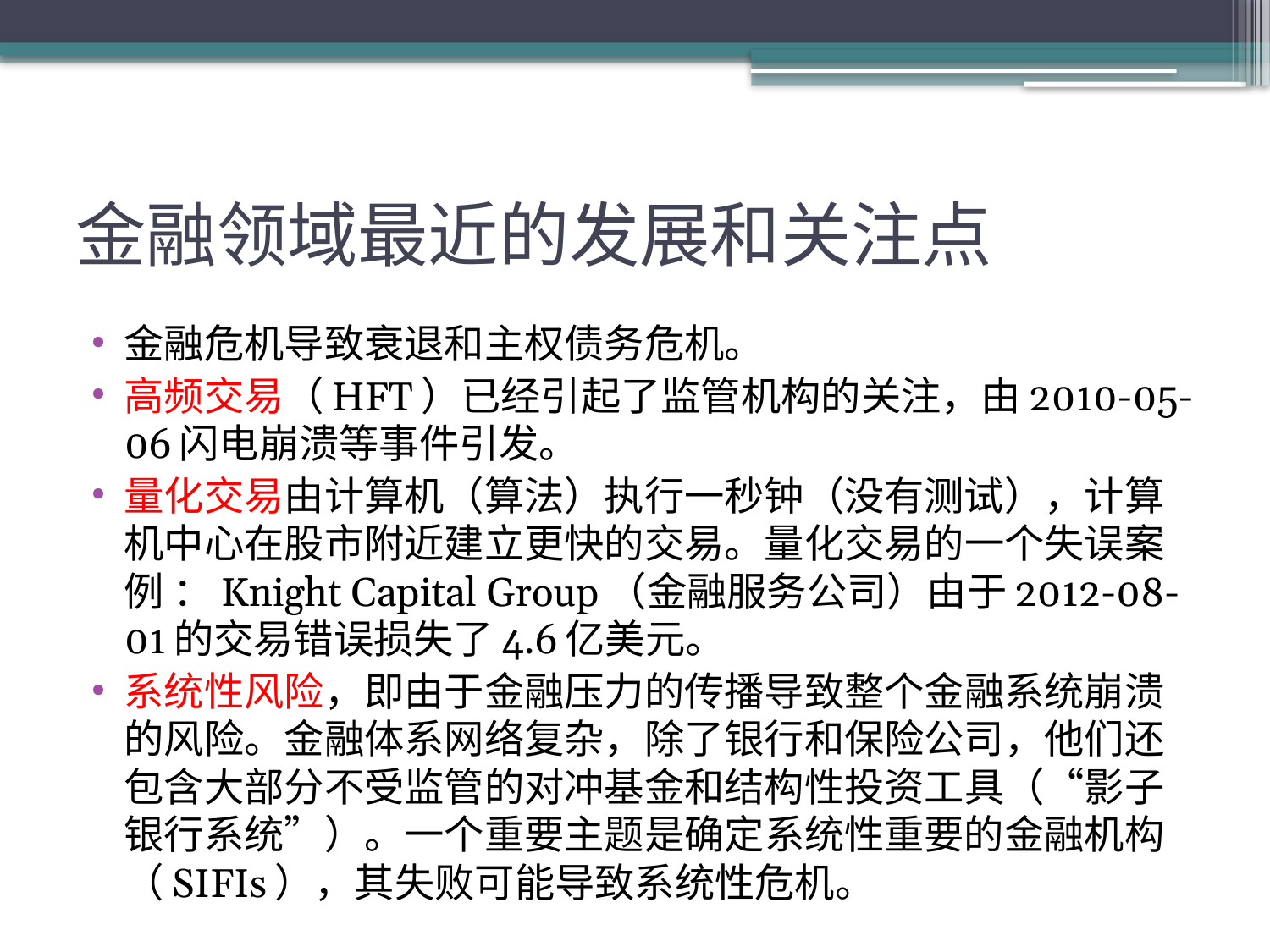

# 金融领域最近的发展和关注点
金融危机导致衰退和主权债务危机。
高频交易（HFT）已经引起了监管机构的关注，由2010-05-06闪电崩溃等事件引发。
量化交易由计算机（算法）执行一秒钟（没有测试），计算机中心在股市附近建立更快的交易。量化交易的一个失误案例 ：Knight Capital Group（金融服务公司）由于2012-08-01的交易错误损失了4.6亿美元。
系统性风险，即由于金融压力的传播导致整个金融系统崩溃的风险。金融体系网络复杂，除了银行和保险公司，他们还包含大部分不受监管的对冲基金和结构性投资工具（“影子银行系统”）。一个重要主题是确定系统性重要的金融机构（SIFIs），其失败可能导致系统性危机。